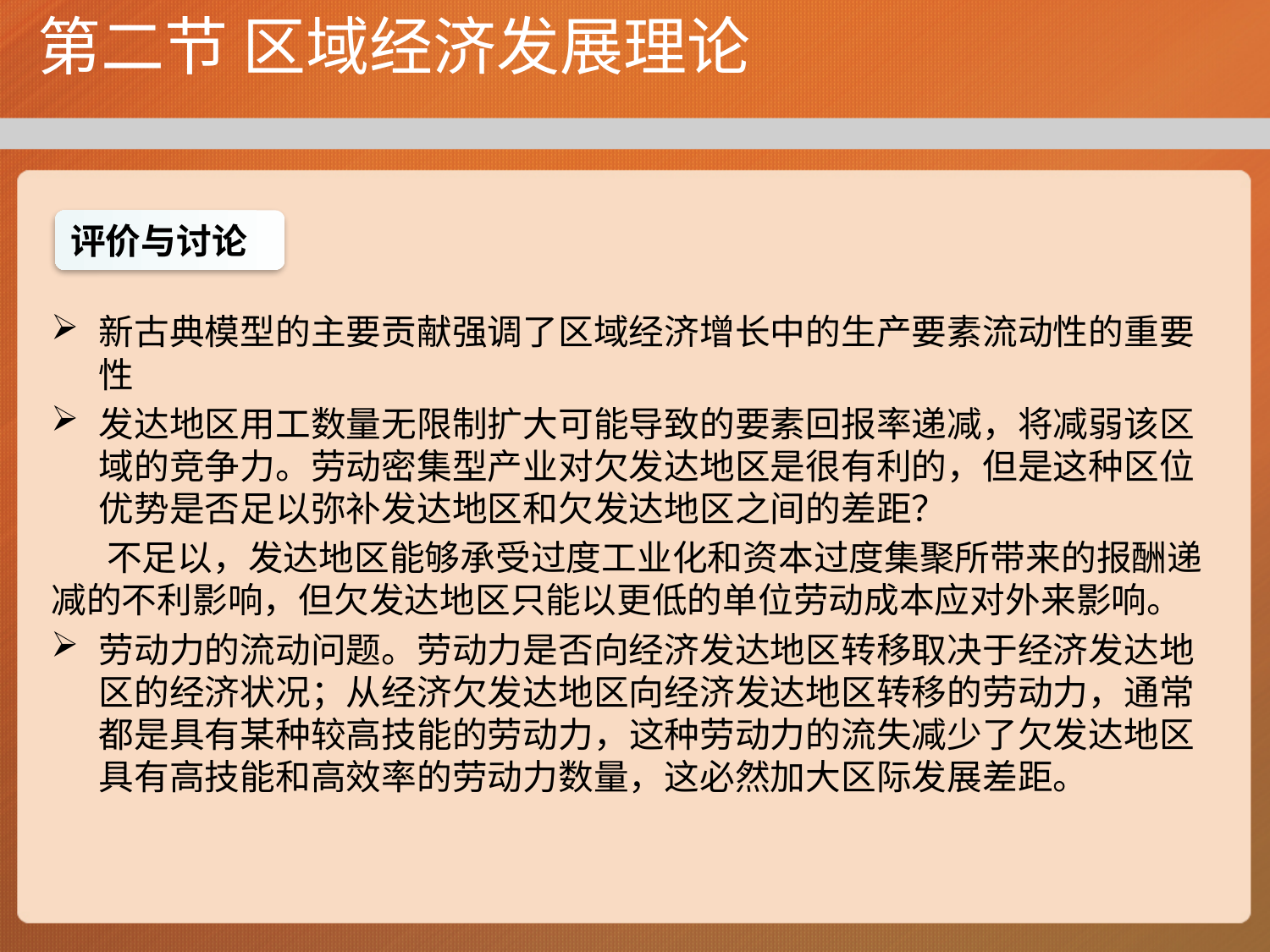

# 第二节 区域经济发展理论

新古典模型的主要贡献强调了区域经济增长中的生产要素流动性的重要性
发达地区用工数量无限制扩大可能导致的要素回报率递减，将减弱该区域的竞争力。劳动密集型产业对欠发达地区是很有利的，但是这种区位优势是否足以弥补发达地区和欠发达地区之间的差距？
      不足以，发达地区能够承受过度工业化和资本过度集聚所带来的报酬递减的不利影响，但欠发达地区只能以更低的单位劳动成本应对外来影响。
劳动力的流动问题。劳动力是否向经济发达地区转移取决于经济发达地区的经济状况；从经济欠发达地区向经济发达地区转移的劳动力，通常都是具有某种较高技能的劳动力，这种劳动力的流失减少了欠发达地区具有高技能和高效率的劳动力数量，这必然加大区际发展差距。

评价与讨论